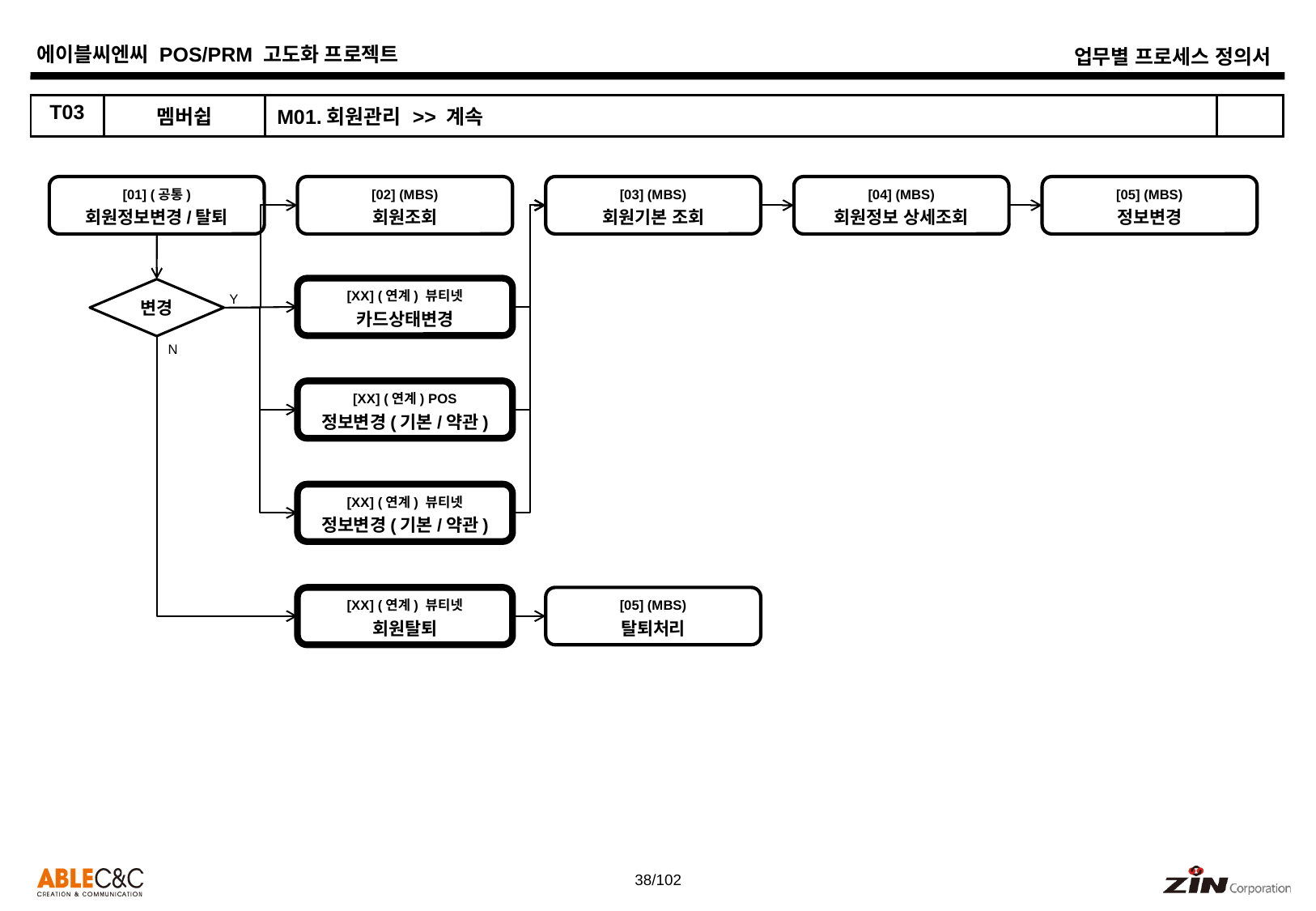

| T03 | 멤버쉽 | M01.회원관리 >> 계속 |  |
| --- | --- | --- | --- |
[01] (공통)
회원정보변경/탈퇴
[02] (MBS)
회원조회
[03] (MBS)
회원기본 조회
[04] (MBS)
회원정보 상세조회
[05] (MBS)
정보변경
[XX] (연계) 뷰티넷
카드상태변경
변경
Y
N
[XX] (연계) POS
정보변경(기본/약관)
[XX] (연계) 뷰티넷
정보변경(기본/약관)
[XX] (연계) 뷰티넷
회원탈퇴
[05] (MBS)
탈퇴처리